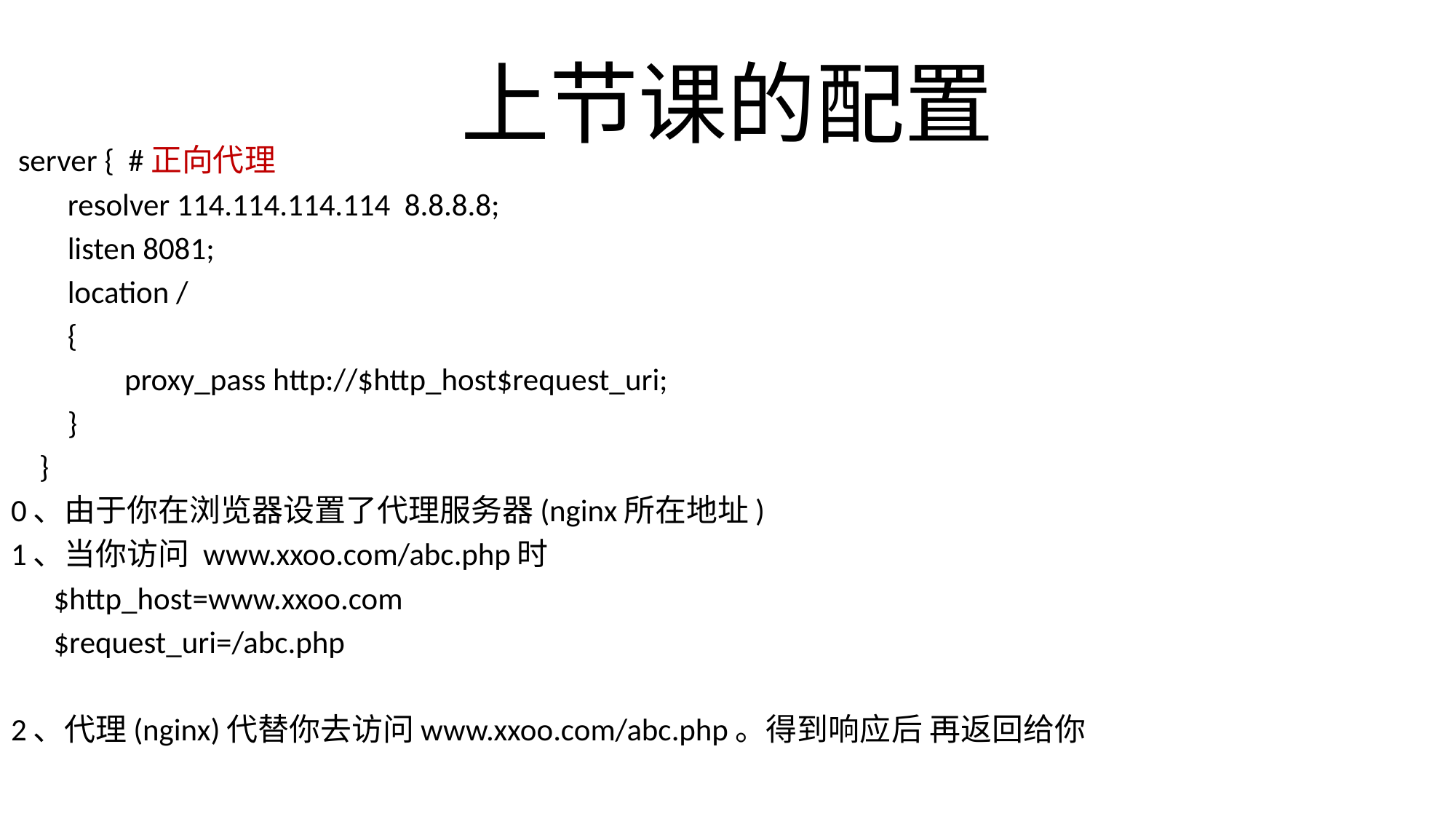

# 上节课的配置
 server {  #正向代理
        resolver 114.114.114.114  8.8.8.8;
        listen 8081;
        location /
        {
                proxy_pass http://$http_host$request_uri;
        }
    }
0、由于你在浏览器设置了代理服务器(nginx所在地址)
1、当你访问 www.xxoo.com/abc.php时
      $http_host=www.xxoo.com
      $request_uri=/abc.php

2、代理(nginx)代替你去访问www.xxoo.com/abc.php。得到响应后 再返回给你